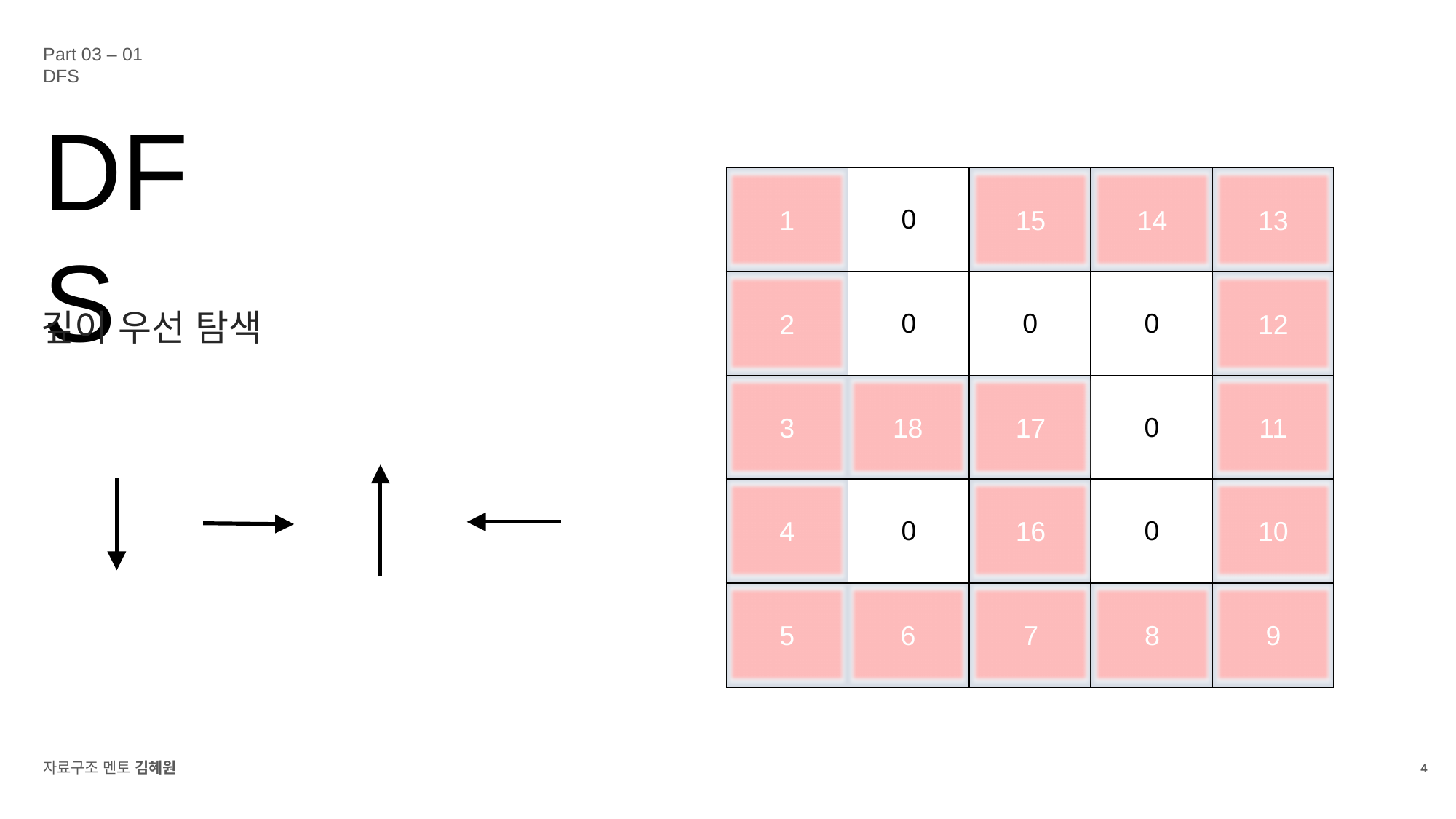

Part 03 – 01 DFS
DFS
| 1 | 0 | 1 | 1 | 1 |
| --- | --- | --- | --- | --- |
| 1 | 0 | 0 | 0 | 1 |
| 1 | 1 | 1 | 0 | 1 |
| 1 | 0 | 1 | 0 | 1 |
| 1 | 1 | 1 | 1 | 1 |

1
15
14
13

2
12
깊이 우선 탐색

3
18
17
11

4
16
10

5
6
7
8
9